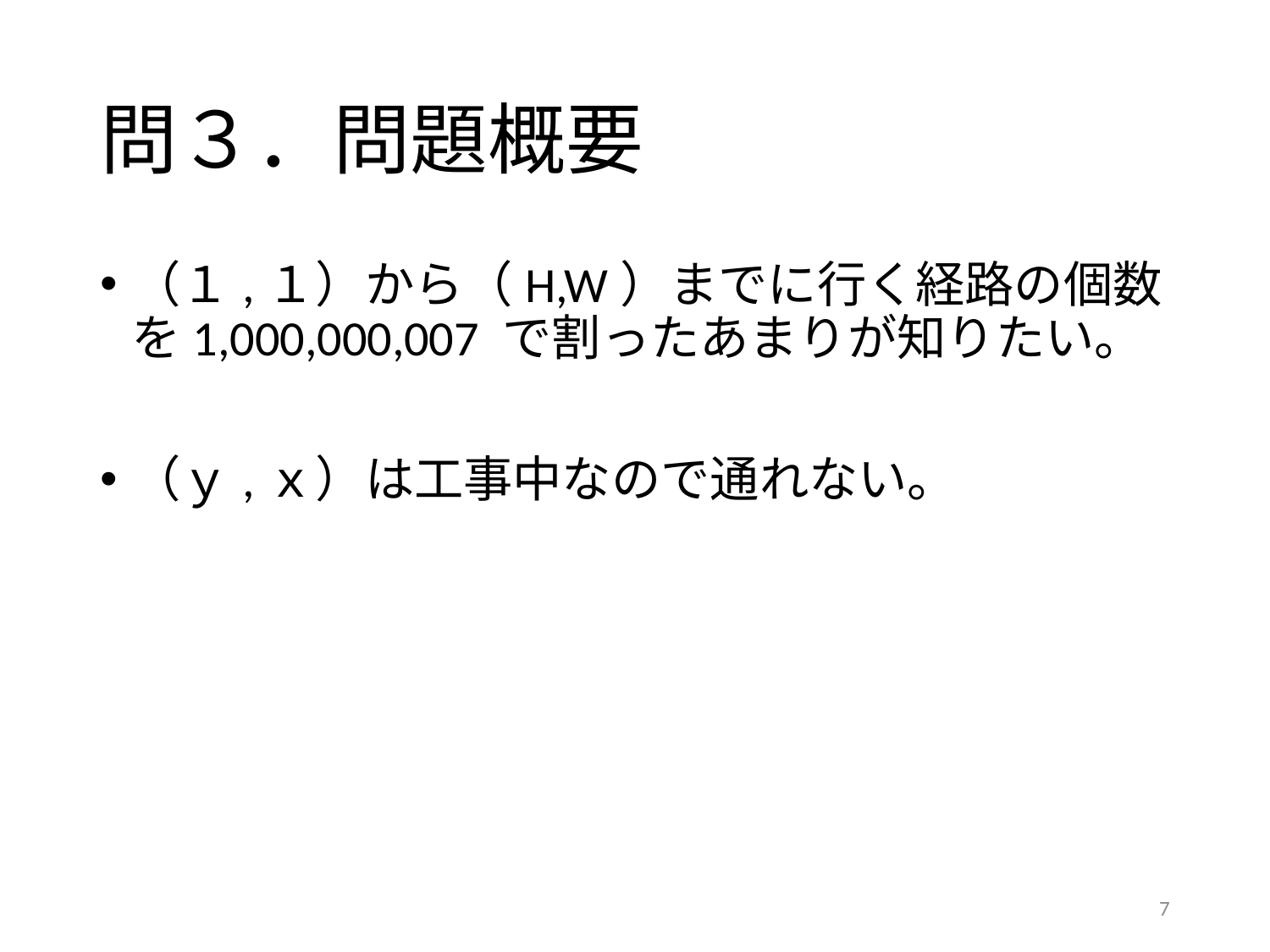

# 問３．問題概要
（１,１）から（H,W）までに行く経路の個数を1,000,000,007 で割ったあまりが知りたい。

（ｙ,ｘ）は工事中なので通れない。
7